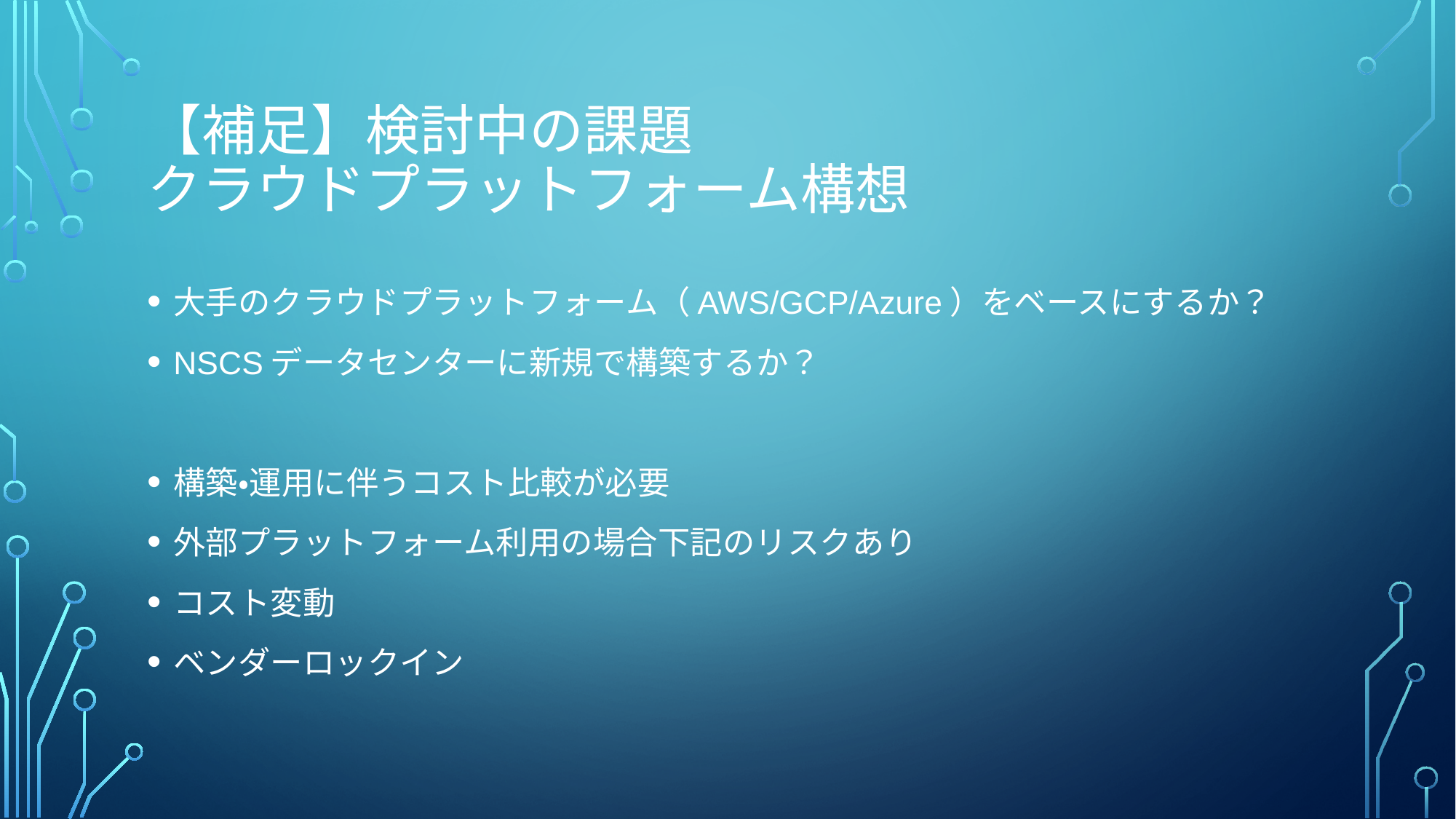

# 【補足】検討中の課題 クラウドプラットフォーム構想
大手のクラウドプラットフォーム（AWS/GCP/Azure）をベースにするか？
NSCSデータセンターに新規で構築するか？

構築・運用に伴うコスト比較が必要
外部プラットフォーム利用の場合下記のリスクあり
コスト変動
ベンダーロックイン